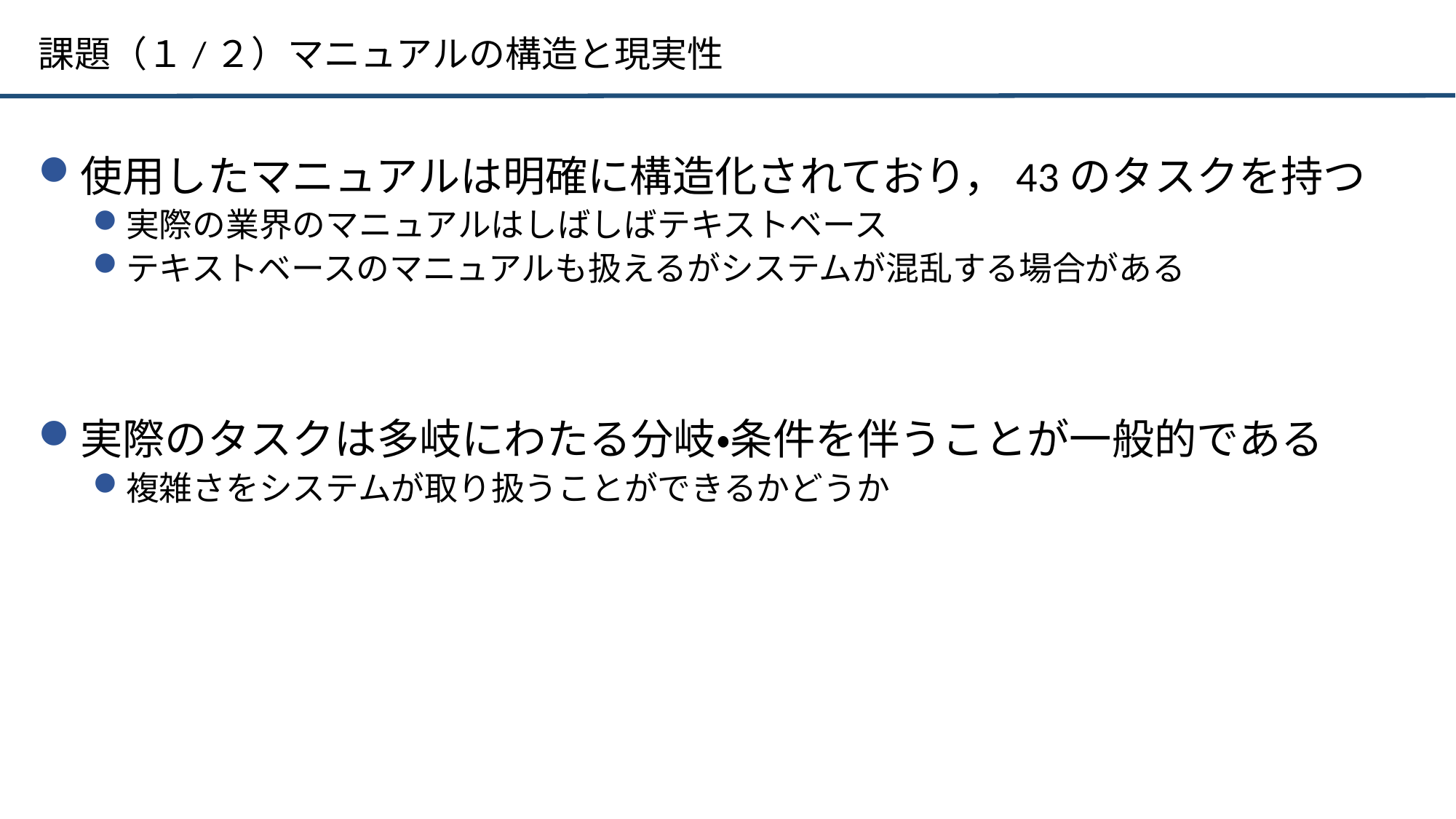

# 課題（１/２）マニュアルの構造と現実性
使用したマニュアルは明確に構造化されており，43のタスクを持つ
実際の業界のマニュアルはしばしばテキストベース
テキストベースのマニュアルも扱えるがシステムが混乱する場合がある

実際のタスクは多岐にわたる分岐・条件を伴うことが一般的である
複雑さをシステムが取り扱うことができるかどうか